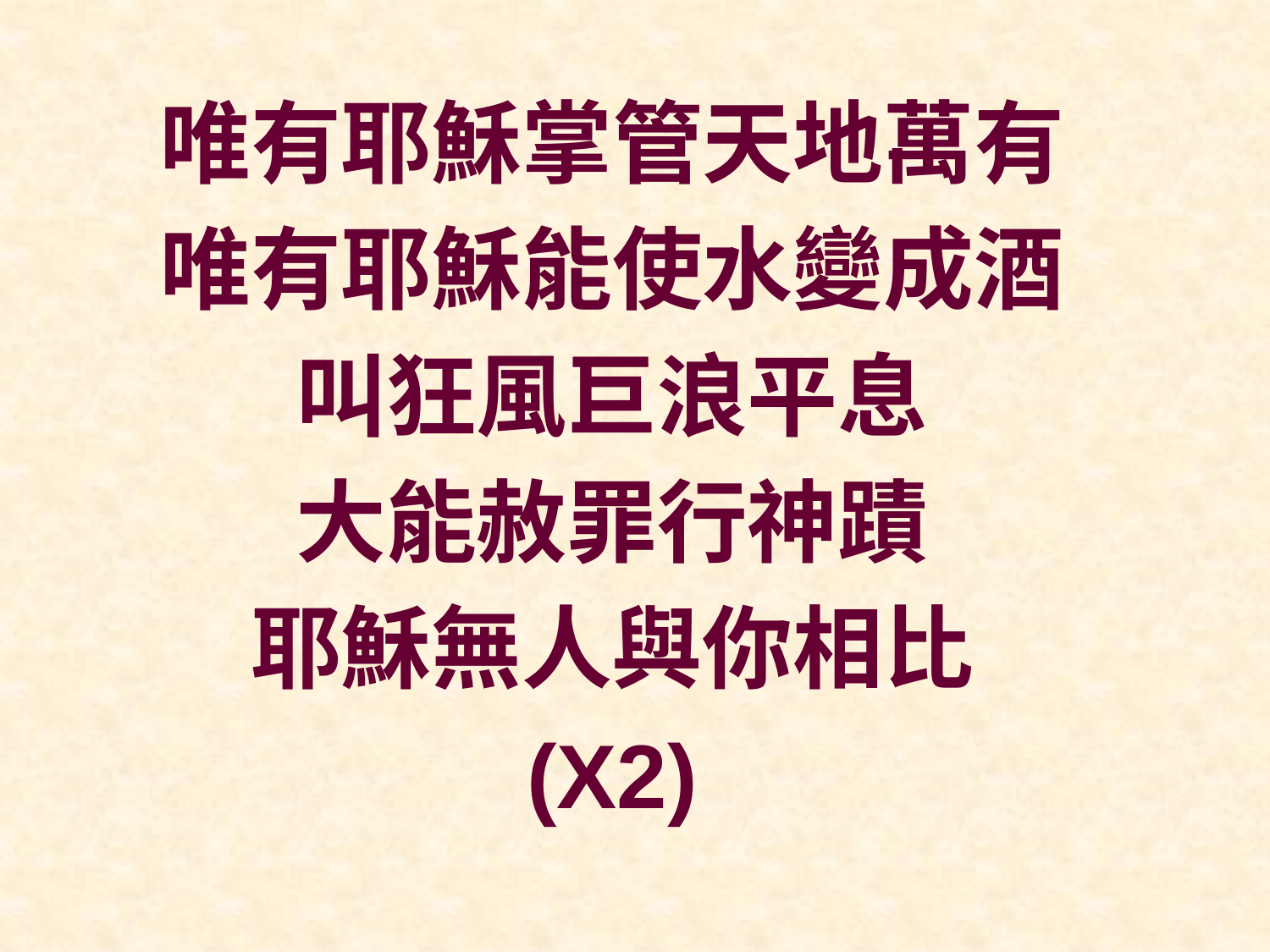

唯有耶穌掌管天地萬有
唯有耶穌能使水變成酒
叫狂風巨浪平息
大能赦罪行神蹟
耶穌無人與你相比
(X2)